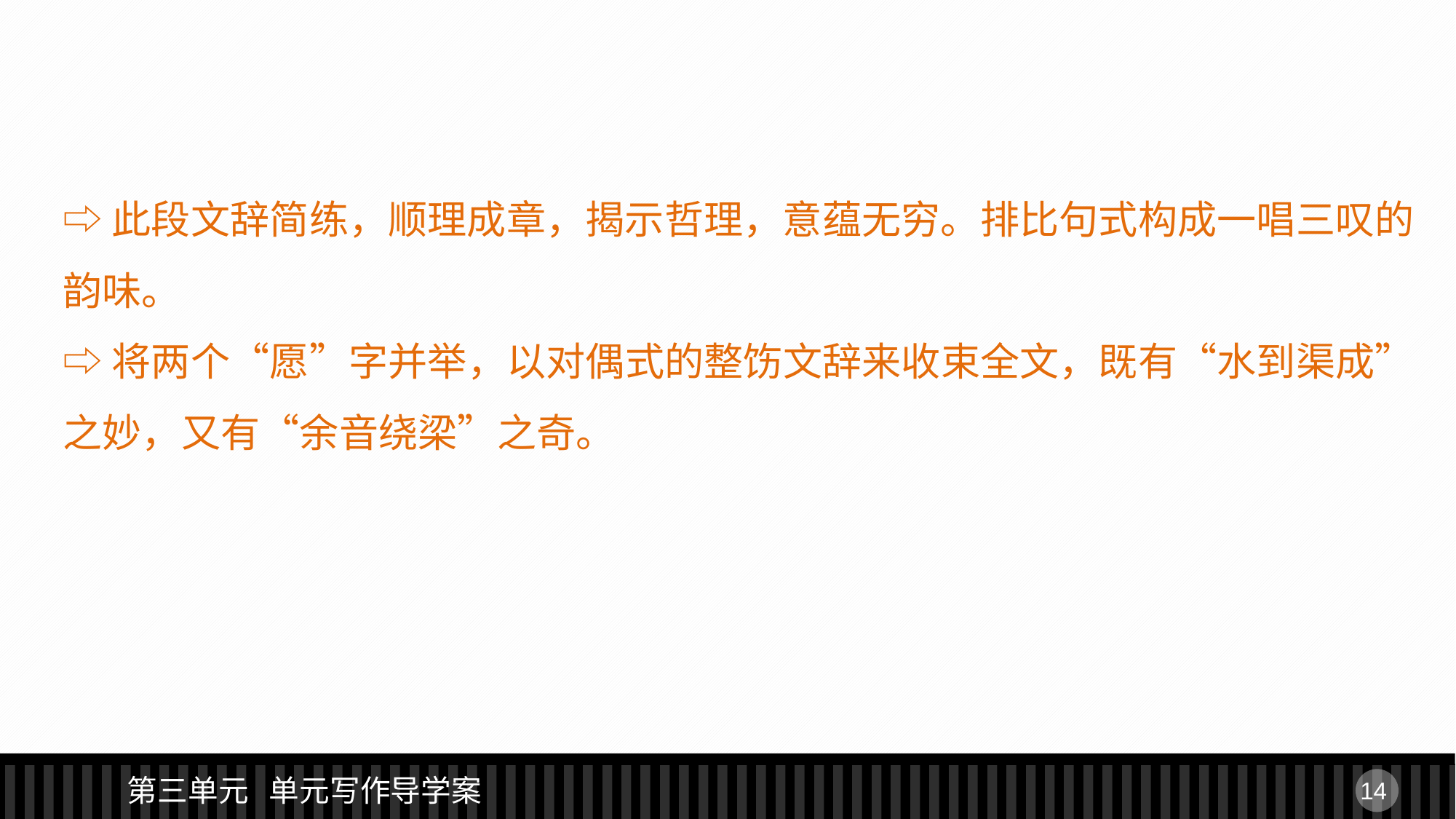

⇨此段文辞简练，顺理成章，揭示哲理，意蕴无穷。排比句式构成一唱三叹的韵味。
⇨将两个“愿”字并举，以对偶式的整饬文辞来收束全文，既有“水到渠成”之妙，又有“余音绕梁”之奇。